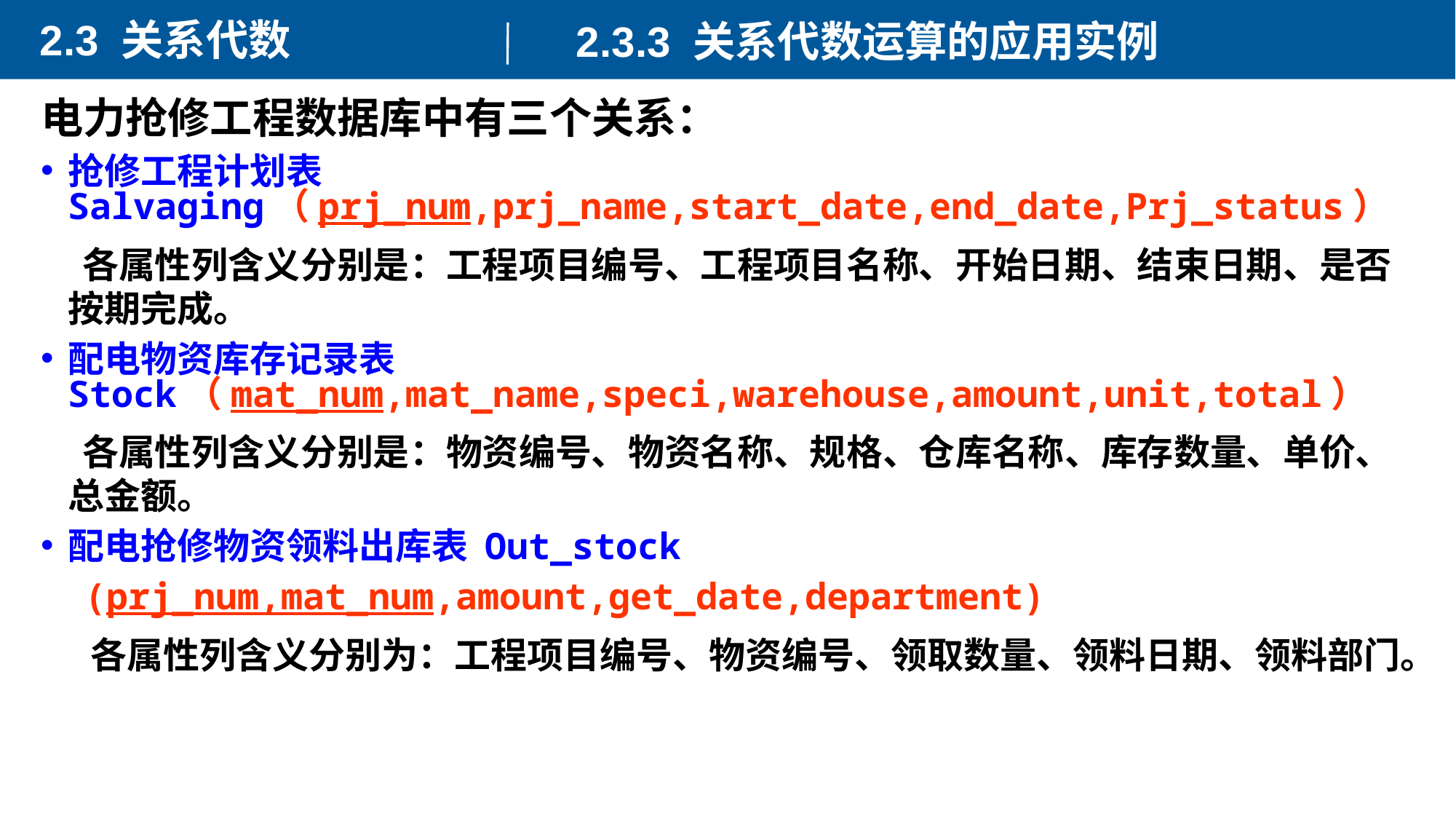

2.3 关系代数
2.3.3 关系代数运算的应用实例
电力抢修工程数据库中有三个关系：
抢修工程计划表 Salvaging（prj_num,prj_name,start_date,end_date,Prj_status）
    各属性列含义分别是：工程项目编号、工程项目名称、开始日期、结束日期、是否按期完成。
配电物资库存记录表 Stock（mat_num,mat_name,speci,warehouse,amount,unit,total）
    各属性列含义分别是：物资编号、物资名称、规格、仓库名称、库存数量、单价、总金额。
配电抢修物资领料出库表 Out_stock
  (prj_num,mat_num,amount,get_date,department)
     各属性列含义分别为：工程项目编号、物资编号、领取数量、领料日期、领料部门。